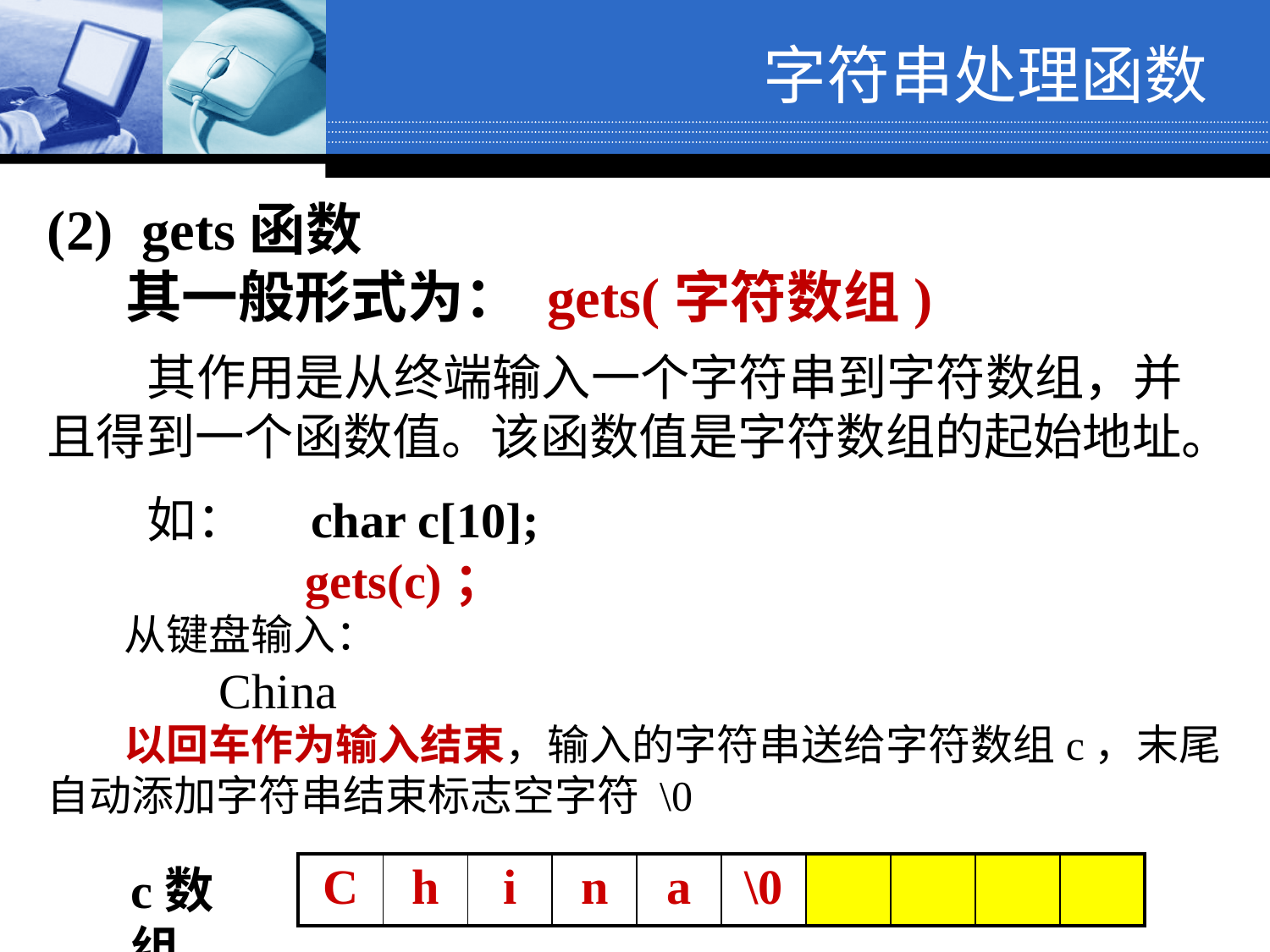

字符串处理函数
(2)  gets函数
     其一般形式为： gets(字符数组)

        其作用是从终端输入一个字符串到字符数组，并且得到一个函数值。该函数值是字符数组的起始地址。

        如：    char c[10];
                     gets(c)；
       从键盘输入：
              China
       以回车作为输入结束，输入的字符串送给字符数组c，末尾自动添加字符串结束标志空字符 \0
c数组
| C | h | i | n | a | \0 |  |  |  |  |
| --- | --- | --- | --- | --- | --- | --- | --- | --- | --- |